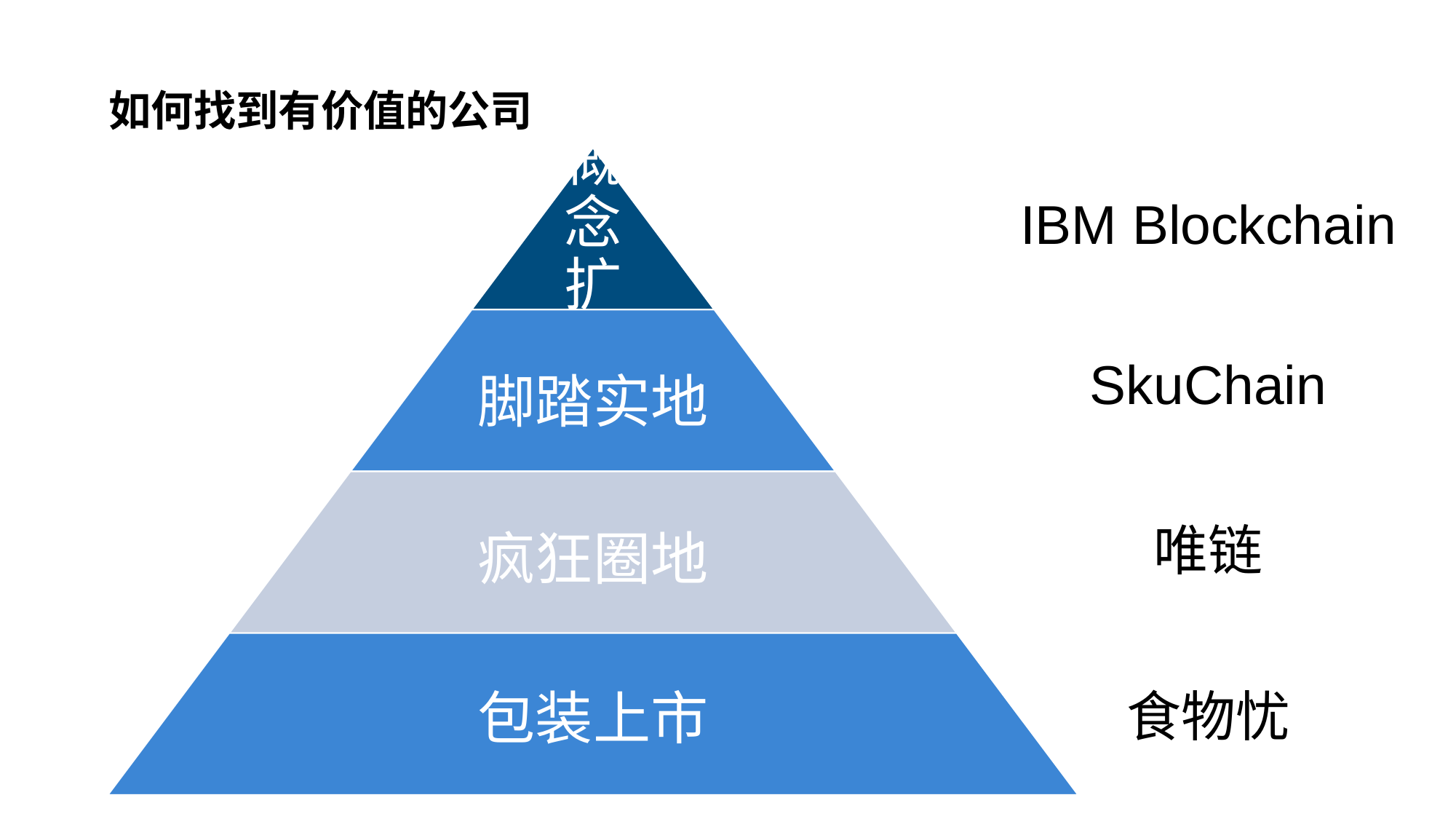

如何找到有价值的公司
概念扩展
脚踏实地
疯狂圈地
包装上市
IBM Blockchain
SkuChain
唯链
食物忧